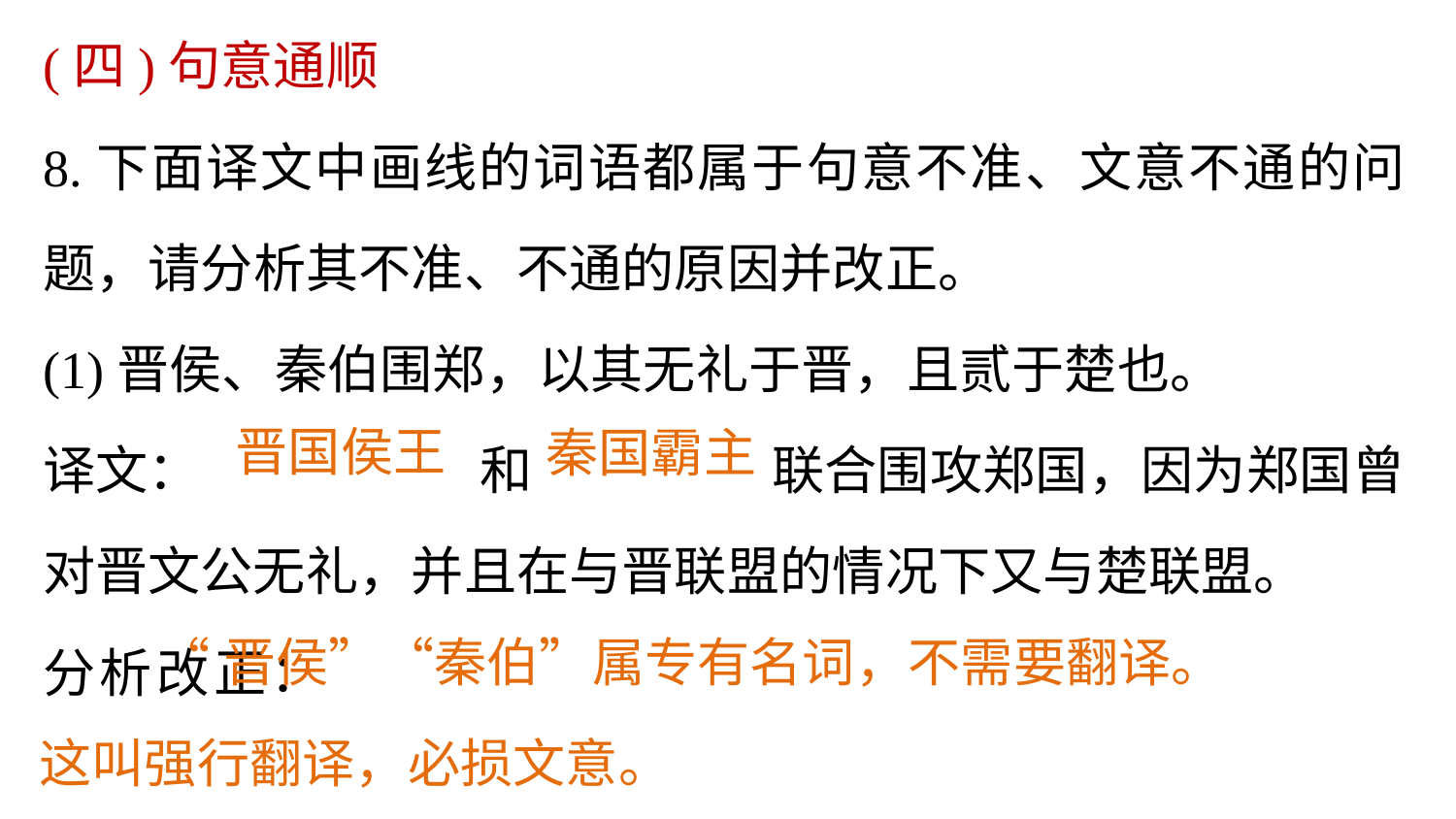

(四)句意通顺
8.下面译文中画线的词语都属于句意不准、文意不通的问题，请分析其不准、不通的原因并改正。
(1)晋侯、秦伯围郑，以其无礼于晋，且贰于楚也。
译文：		和		联合围攻郑国，因为郑国曾对晋文公无礼，并且在与晋联盟的情况下又与楚联盟。
分析改正：
晋国侯王
秦国霸主
          “晋侯”“秦伯”属专有名词，不需要翻译。
这叫强行翻译，必损文意。